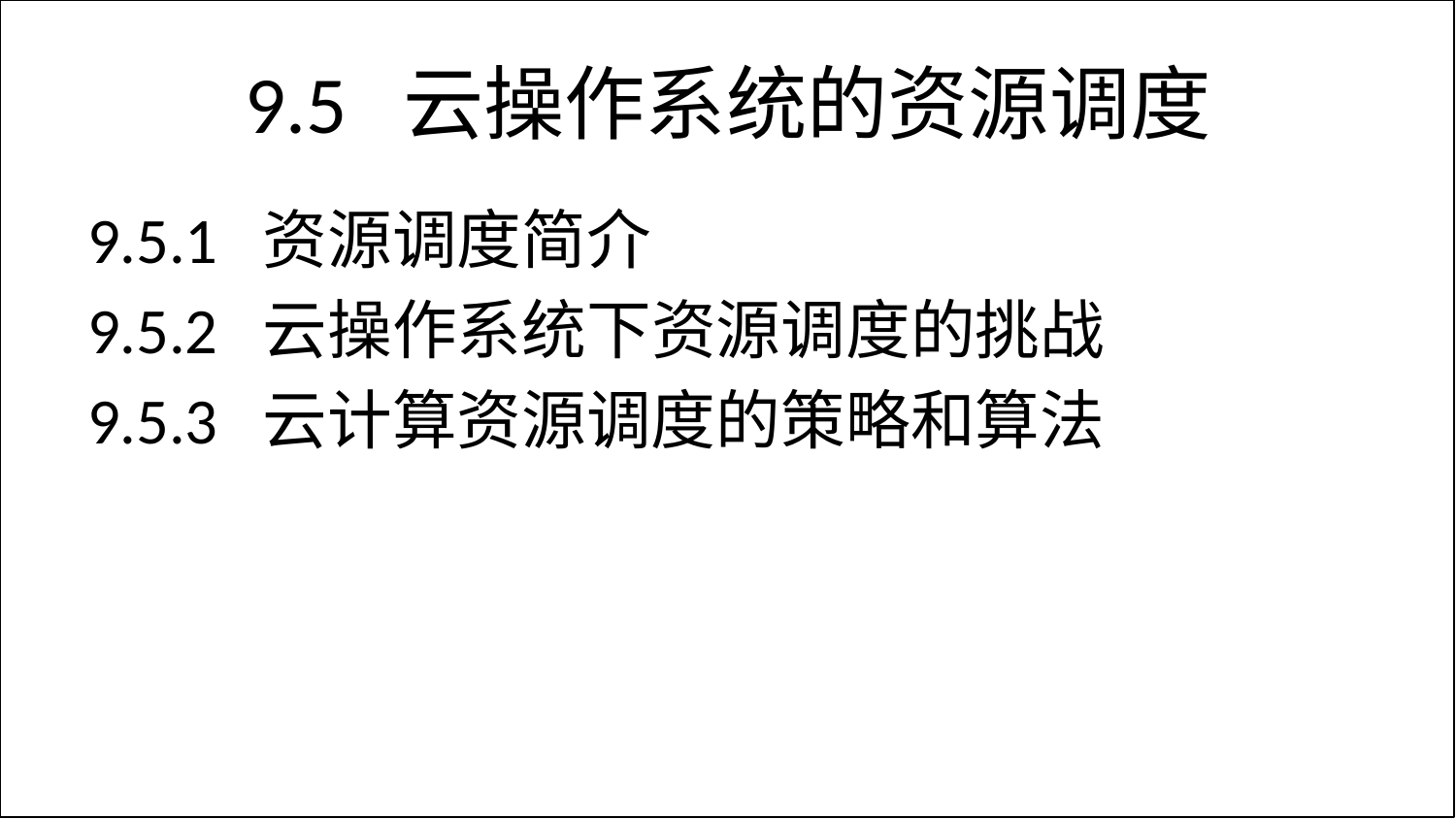

# 9.5  云操作系统的资源调度
9.5.1  资源调度简介
9.5.2  云操作系统下资源调度的挑战
9.5.3  云计算资源调度的策略和算法